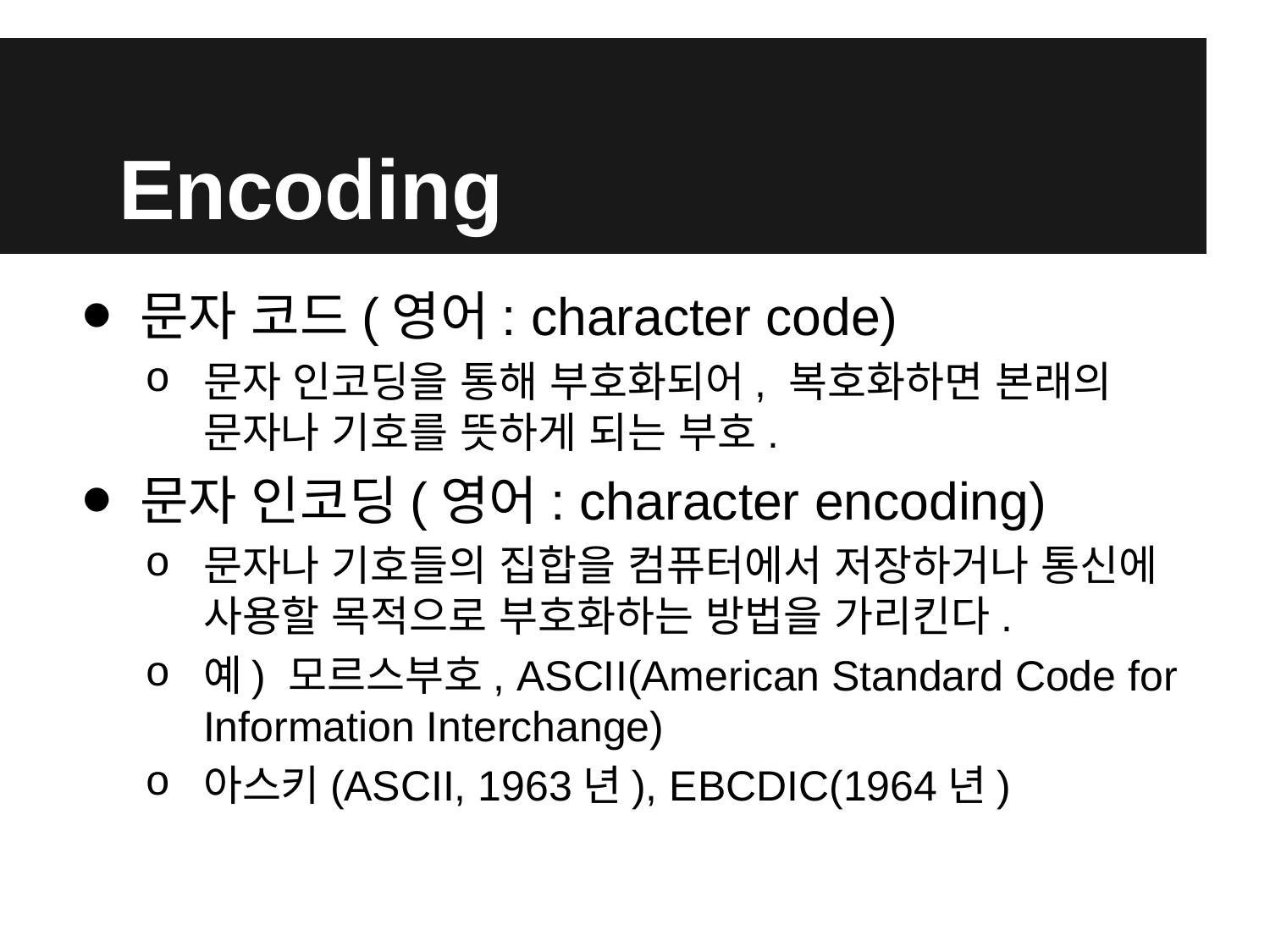

# Encoding
문자 코드(영어: character code)
문자 인코딩을 통해 부호화되어, 복호화하면 본래의 문자나 기호를 뜻하게 되는 부호.
문자 인코딩(영어: character encoding)
문자나 기호들의 집합을 컴퓨터에서 저장하거나 통신에 사용할 목적으로 부호화하는 방법을 가리킨다.
예) 모르스부호, ASCII(American Standard Code for Information Interchange)
아스키(ASCII, 1963년), EBCDIC(1964년)